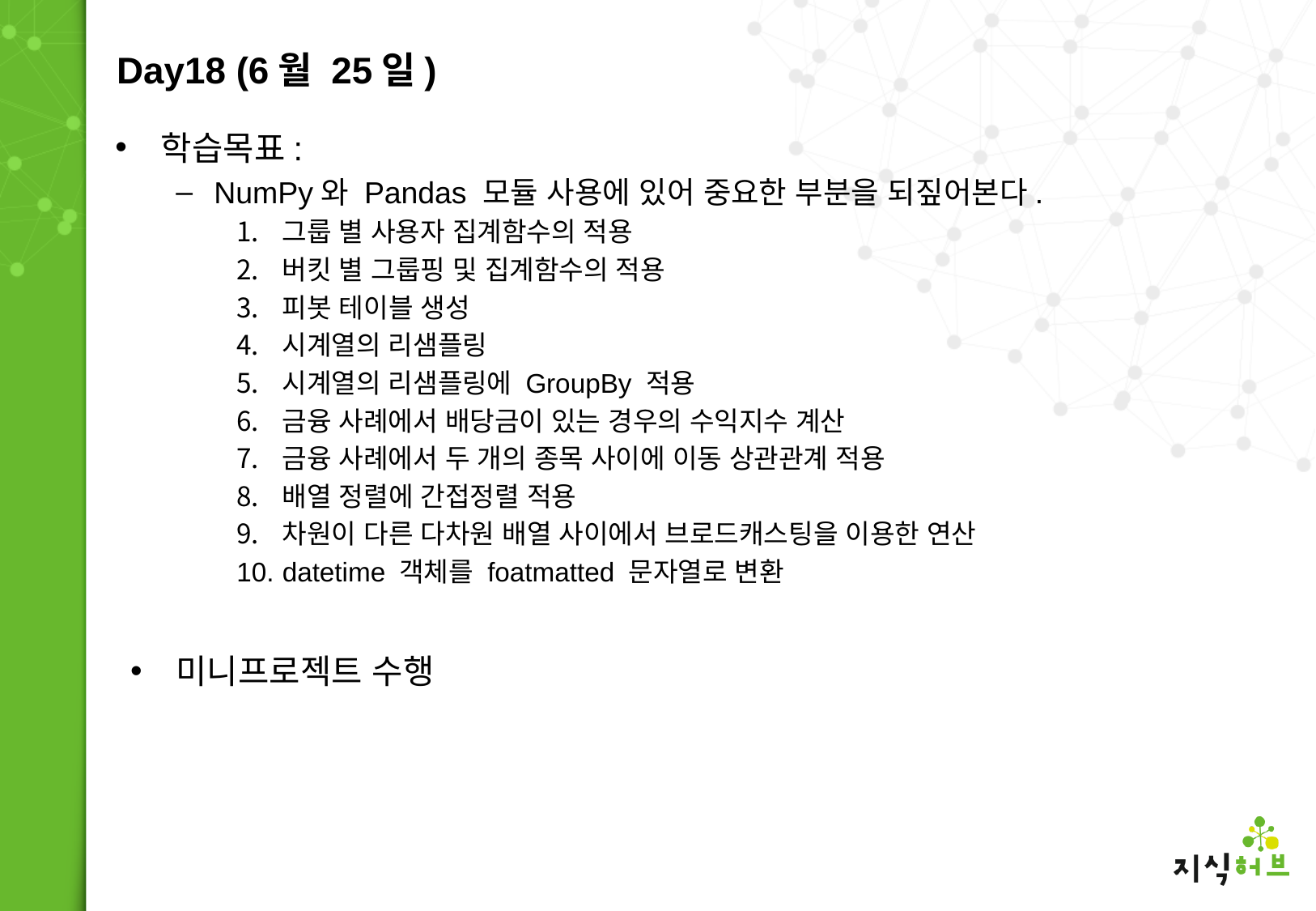

# Day18 (6월 25일)
학습목표:
NumPy와 Pandas 모듈 사용에 있어 중요한 부분을 되짚어본다.
그룹 별 사용자 집계함수의 적용
버킷 별 그룹핑 및 집계함수의 적용
피봇 테이블 생성
시계열의 리샘플링
시계열의 리샘플링에 GroupBy 적용
금융 사례에서 배당금이 있는 경우의 수익지수 계산
금융 사례에서 두 개의 종목 사이에 이동 상관관계 적용
배열 정렬에 간접정렬 적용
차원이 다른 다차원 배열 사이에서 브로드캐스팅을 이용한 연산
datetime 객체를 foatmatted 문자열로 변환

미니프로젝트 수행